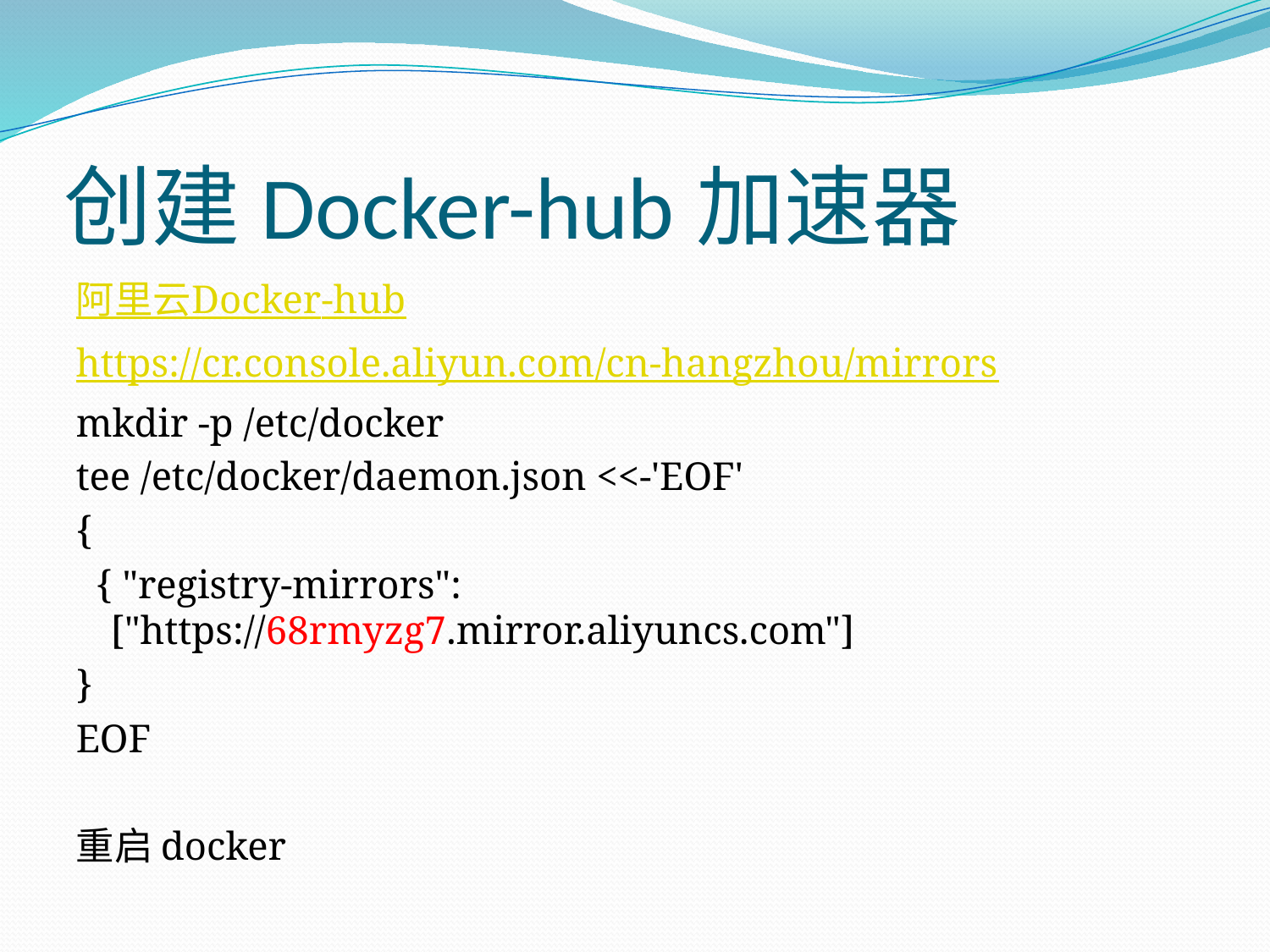

# 创建Docker-hub加速器
阿里云Docker-hub
https://cr.console.aliyun.com/cn-hangzhou/mirrors
mkdir -p /etc/docker
tee /etc/docker/daemon.json <<-'EOF'
{
  { "registry-mirrors": ["https://68rmyzg7.mirror.aliyuncs.com"]
}
EOF

重启docker